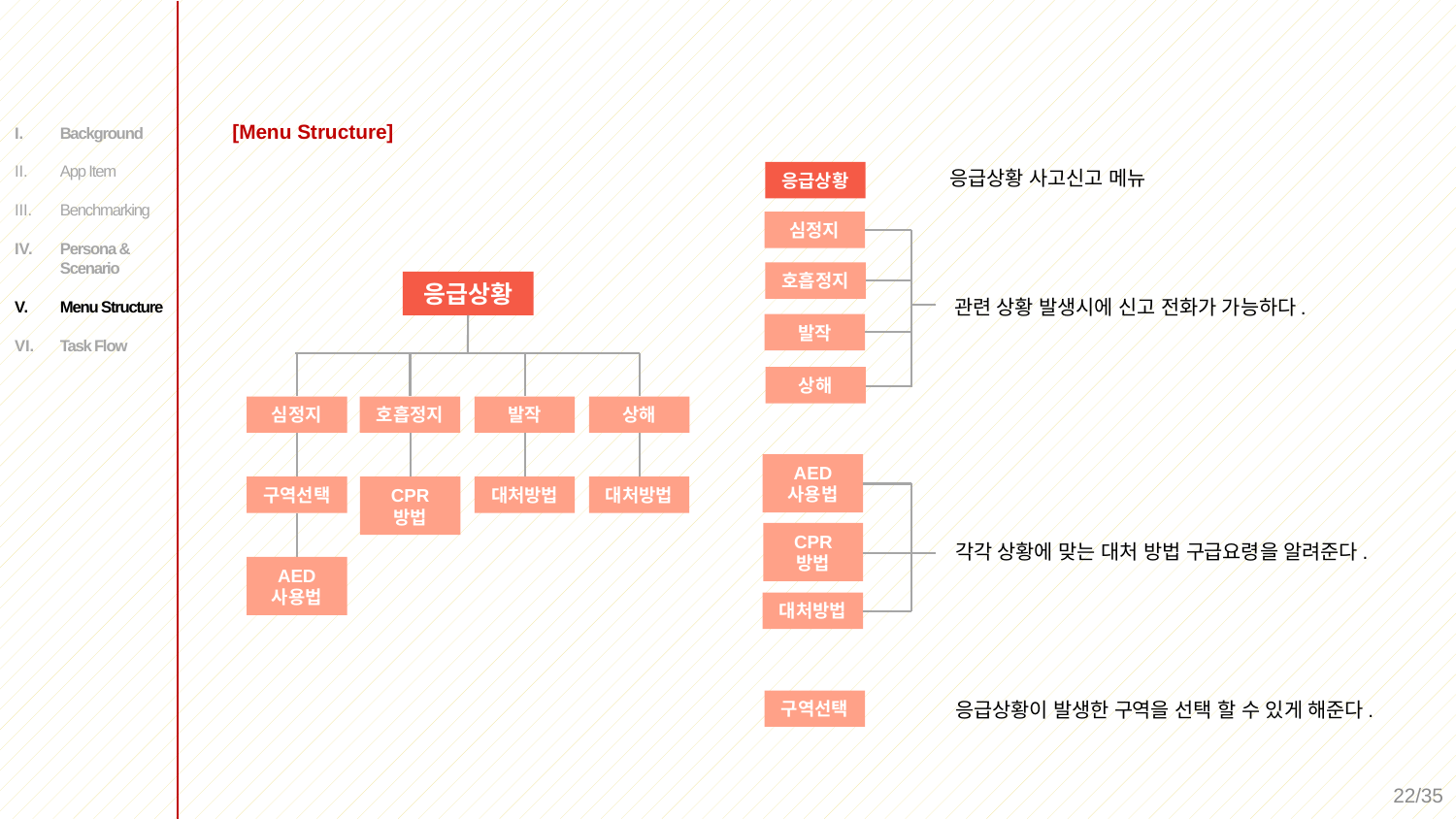

[Menu Structure]
Background

App Item

Benchmarking

Persona & Scenario

Menu Structure

Task Flow

응급상황 사고신고 메뉴
응급상황
심정지
호흡정지
응급상황
관련 상황 발생시에 신고 전화가 가능하다.
발작

상해
심정지
호흡정지
발작
상해
AED
사용법
구역선택
CPR
방법
대처방법
대처방법
CPR
방법
각각 상황에 맞는 대처 방법 구급요령을 알려준다.
AED
사용법
대처방법
구역선택
응급상황이 발생한 구역을 선택 할 수 있게 해준다.
22/35